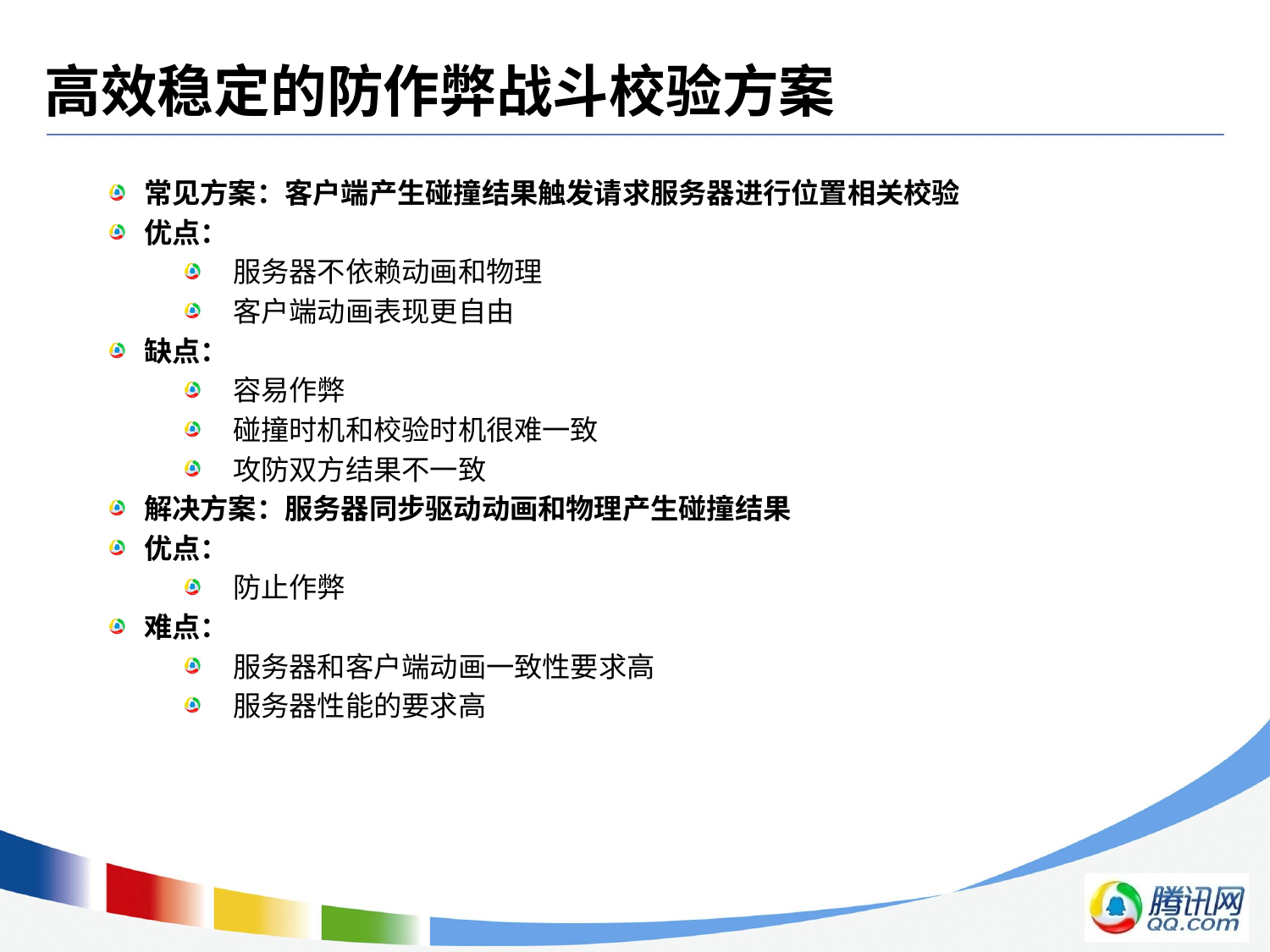

# 高效稳定的防作弊战斗校验方案
常见方案：客户端产生碰撞结果触发请求服务器进行位置相关校验
优点：
服务器不依赖动画和物理
客户端动画表现更自由
缺点：
容易作弊
碰撞时机和校验时机很难一致
攻防双方结果不一致
解决方案：服务器同步驱动动画和物理产生碰撞结果
优点：
防止作弊
难点：
服务器和客户端动画一致性要求高
服务器性能的要求高